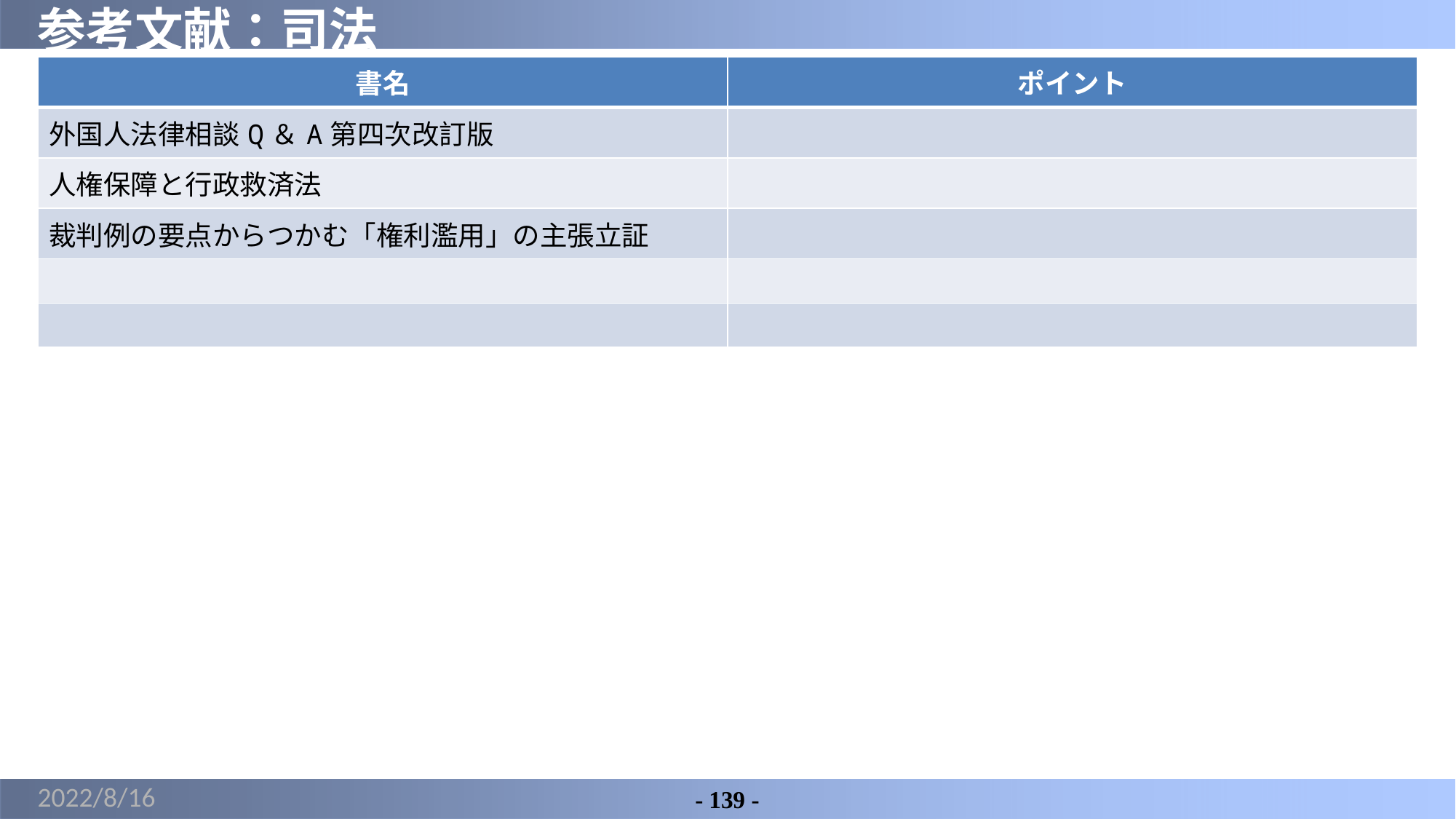

# 参考文献：司法
| 書名 | ポイント |
| --- | --- |
| 外国人法律相談Q＆A第四次改訂版 |  |
| 人権保障と行政救済法 |  |
| 裁判例の要点からつかむ「権利濫用」の主張立証 |  |
|  |  |
|  |  |
2022/8/16
- 139 -